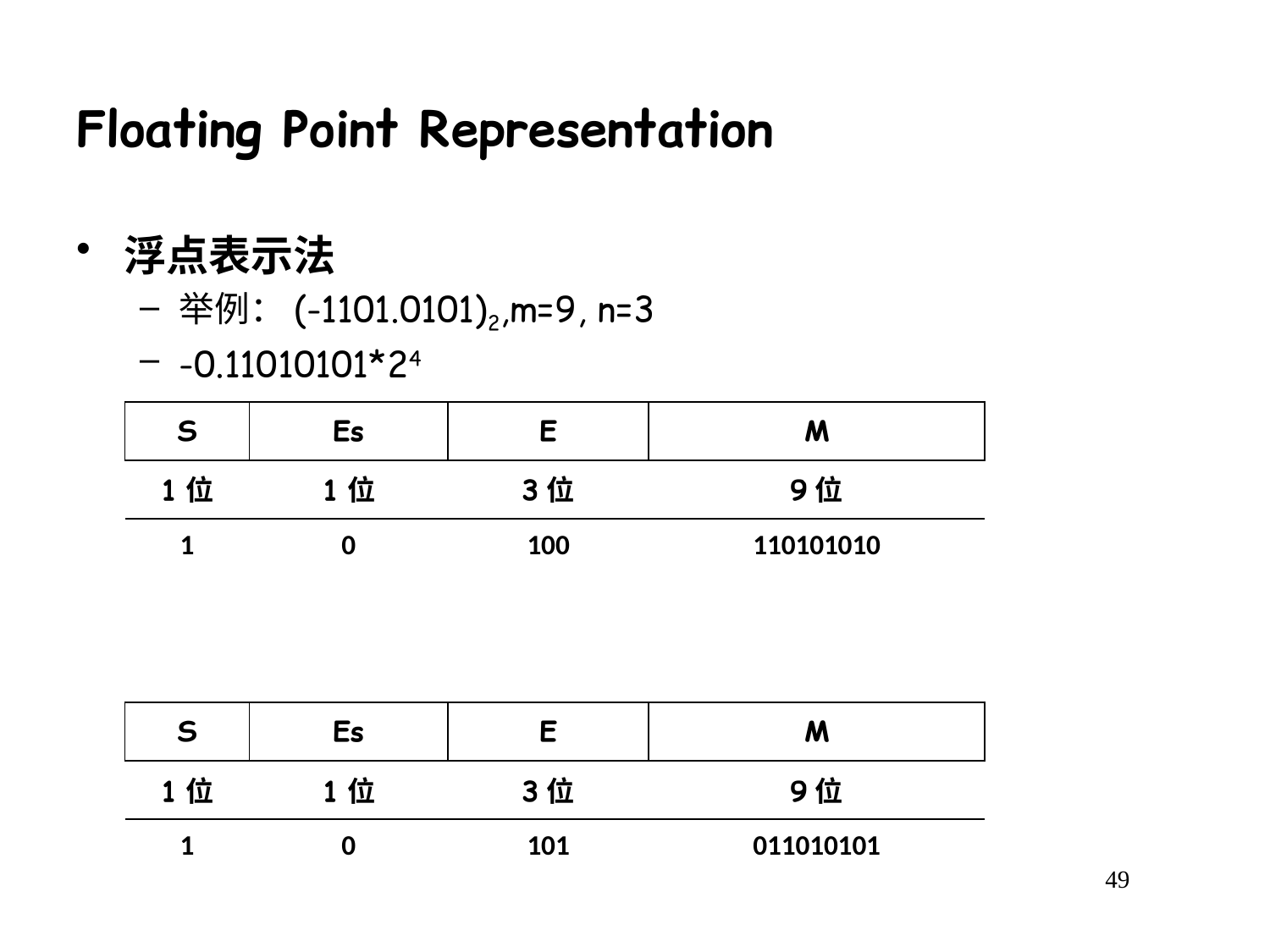

# Floating Point Representation
浮点表示法
举例：(-1101.0101)2,m=9, n=3
-0.11010101*24

-0.011010101*25
| S | Es | E | M |
| --- | --- | --- | --- |
| 1位 | 1位 | 3位 | 9位 |
| 1 | 0 | 100 | 110101010 |
| S | Es | E | M |
| --- | --- | --- | --- |
| 1位 | 1位 | 3位 | 9位 |
| 1 | 0 | 101 | 011010101 |
49